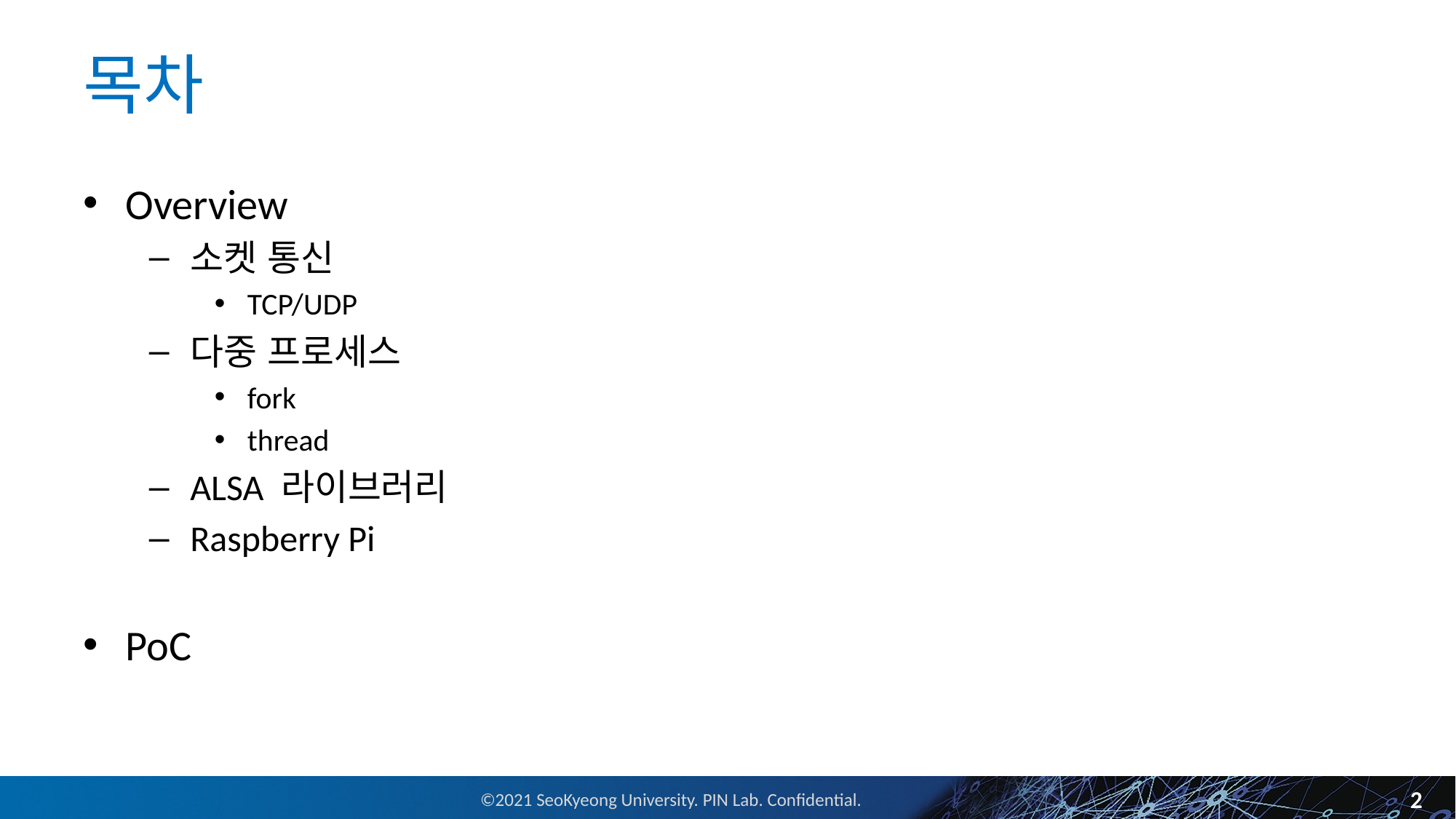

# 목차
Overview
소켓 통신
TCP/UDP
다중 프로세스
fork
thread
ALSA 라이브러리
Raspberry Pi

PoC
2